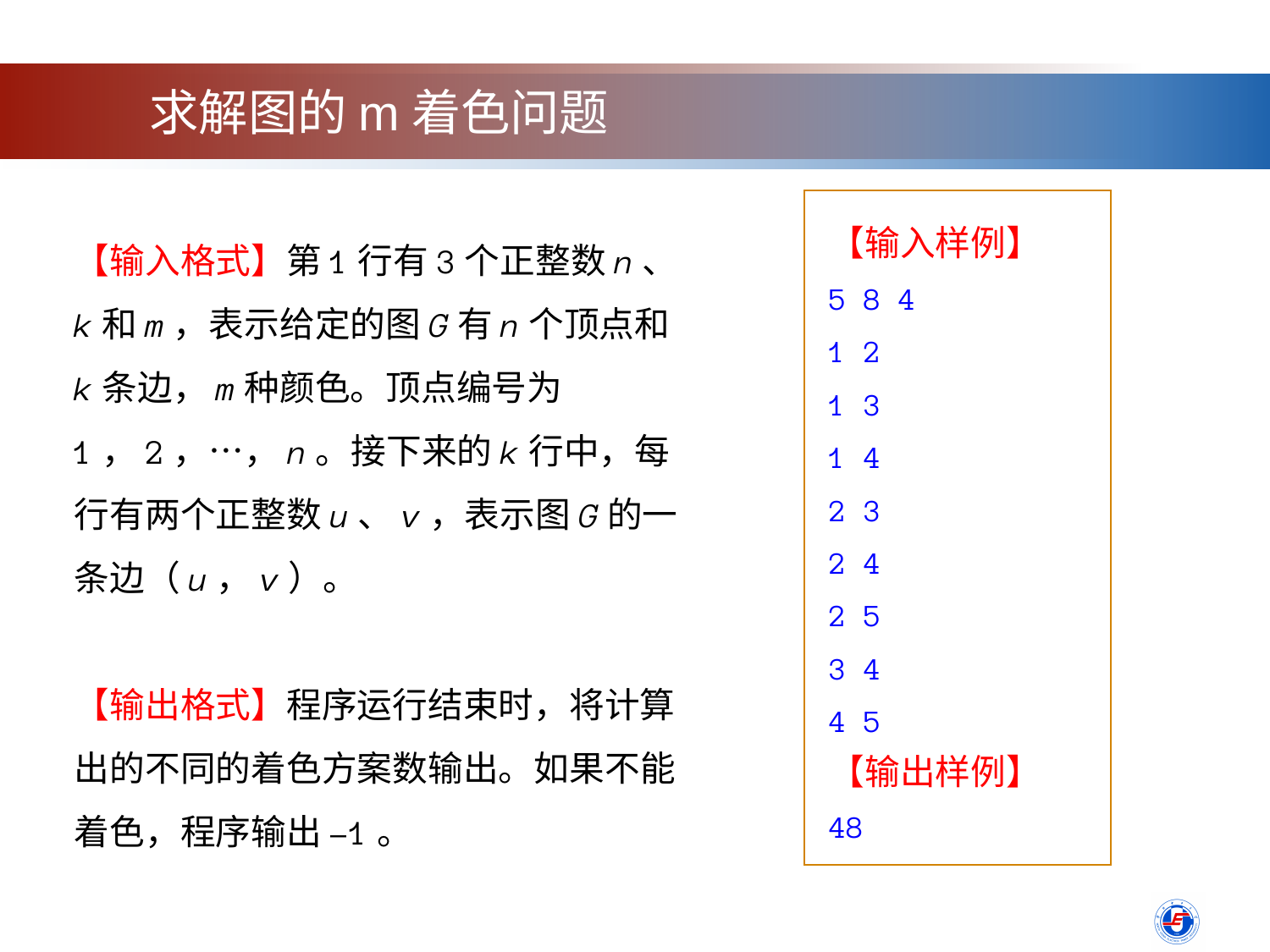

求解图的m着色问题
【输入样例】
5 8 4
1 2
1 3
1 4
2 3
2 4
2 5
3 4
4 5
【输出样例】
48
【输入格式】第1行有3个正整数n、k和m，表示给定的图G有n个顶点和k条边，m种颜色。顶点编号为1，2，…，n。接下来的k行中，每行有两个正整数u、v，表示图G的一条边（u，v）。

【输出格式】程序运行结束时，将计算出的不同的着色方案数输出。如果不能着色，程序输出-1。